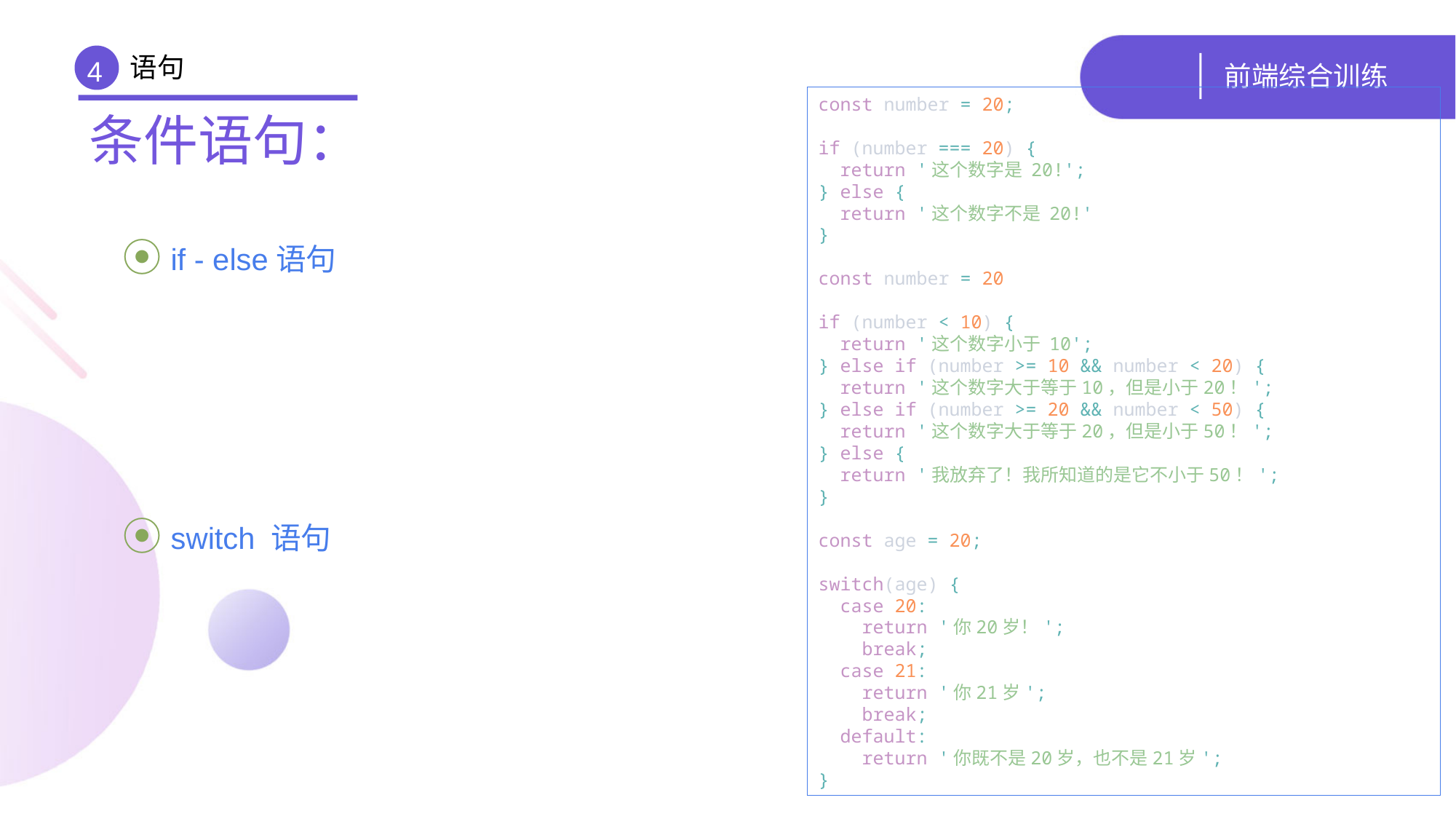

语句
# 前端综合训练
4
const number = 20;
if (number === 20) {
  return '这个数字是 20!';
} else {
  return '这个数字不是 20!'
}
const number = 20
if (number < 10) {
  return '这个数字小于 10';
} else if (number >= 10 && number < 20) {
  return '这个数字大于等于10，但是小于20！';
} else if (number >= 20 && number < 50) {
  return '这个数字大于等于20，但是小于50！';
} else {
  return '我放弃了！我所知道的是它不小于50！';
}
const age = 20;
switch(age) {
  case 20:
    return '你20岁！';
    break;
  case 21:
    return '你21岁';
    break;
  default:
    return '你既不是20岁，也不是21岁';
}
条件语句：
 if - else语句

 switch 语句